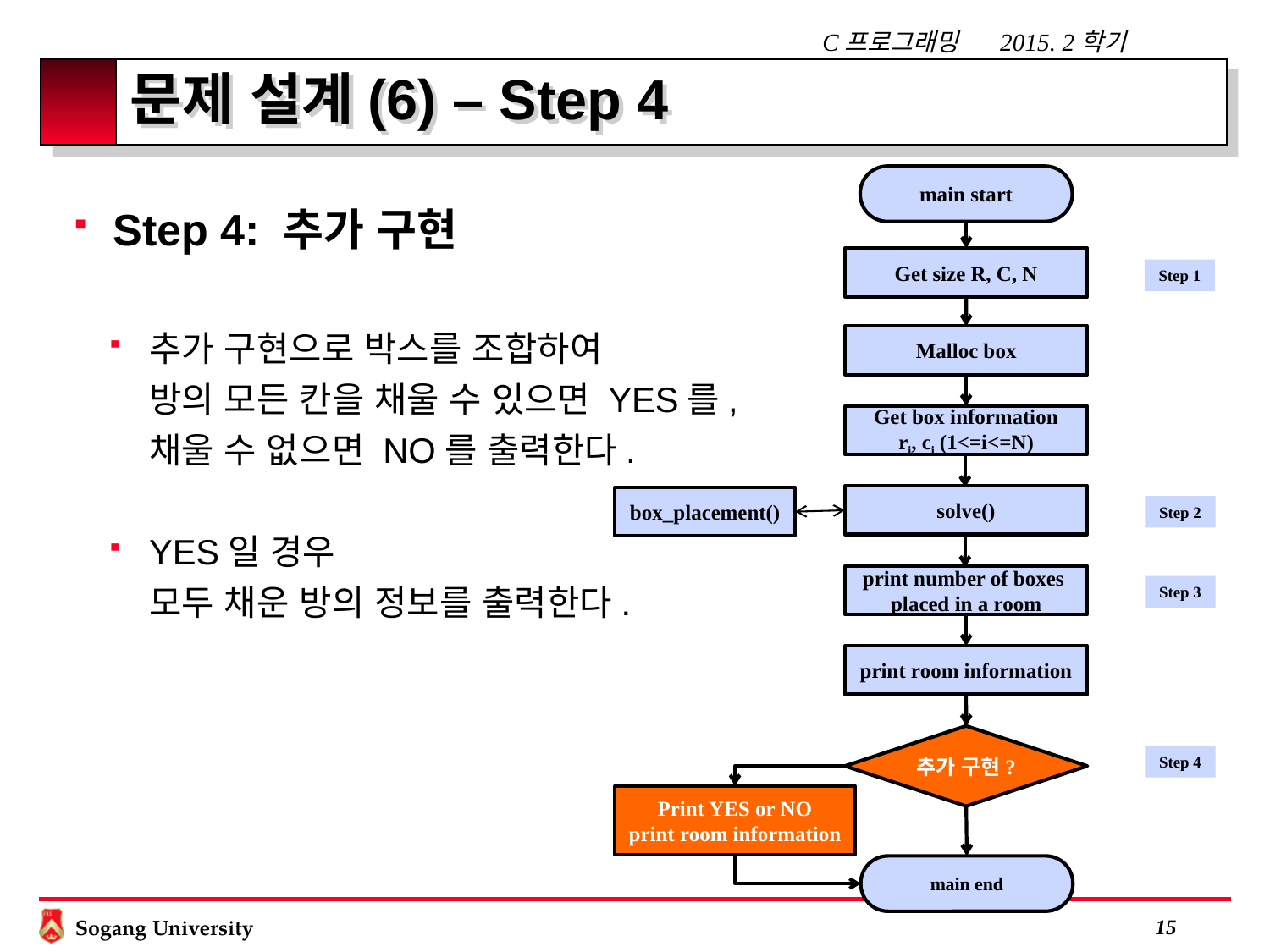

# 문제 설계(6) – Step 4
main start
Step 4: 추가 구현

추가 구현으로 박스를 조합하여
방의 모든 칸을 채울 수 있으면 YES를,
채울 수 없으면 NO를 출력한다.

YES일 경우
모두 채운 방의 정보를 출력한다.

Get size R, C, N
Step 1
Malloc box
Get box information
ri, ci (1<=i<=N)
solve()
box_placement()
Step 2
print number of boxes  placed in a room
Step 3
print room information
추가 구현?
Step 4
Print YES or NO
print room information
main end
 15